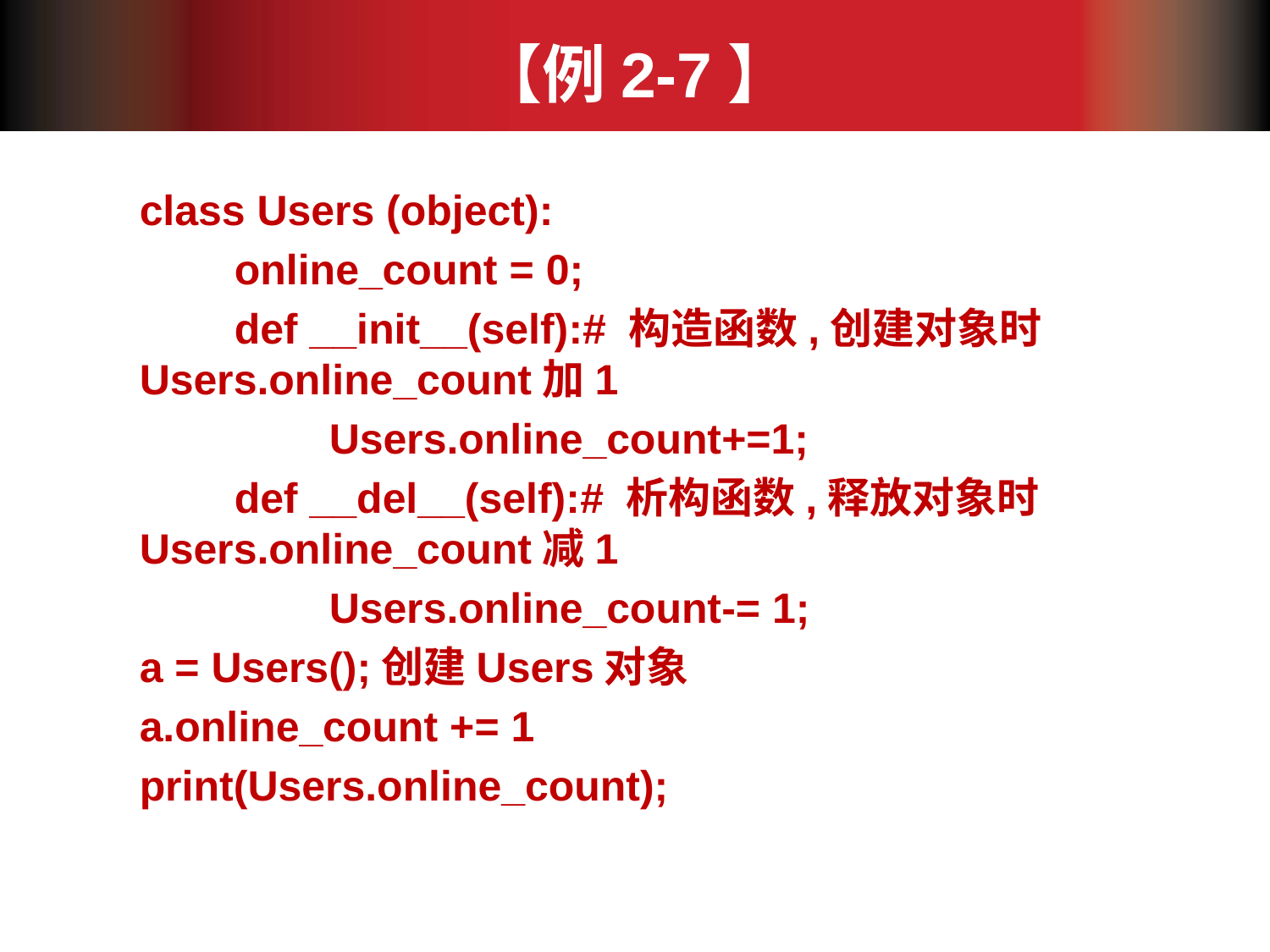

# 【例2-7】
class Users (object):
        online_count = 0;
        def __init__(self):# 构造函数,创建对象时Users.online_count加1
                Users.online_count+=1;
        def __del__(self):# 析构函数,释放对象时Users.online_count减1
                Users.online_count-= 1;
a = Users();创建Users对象
a.online_count += 1
print(Users.online_count);